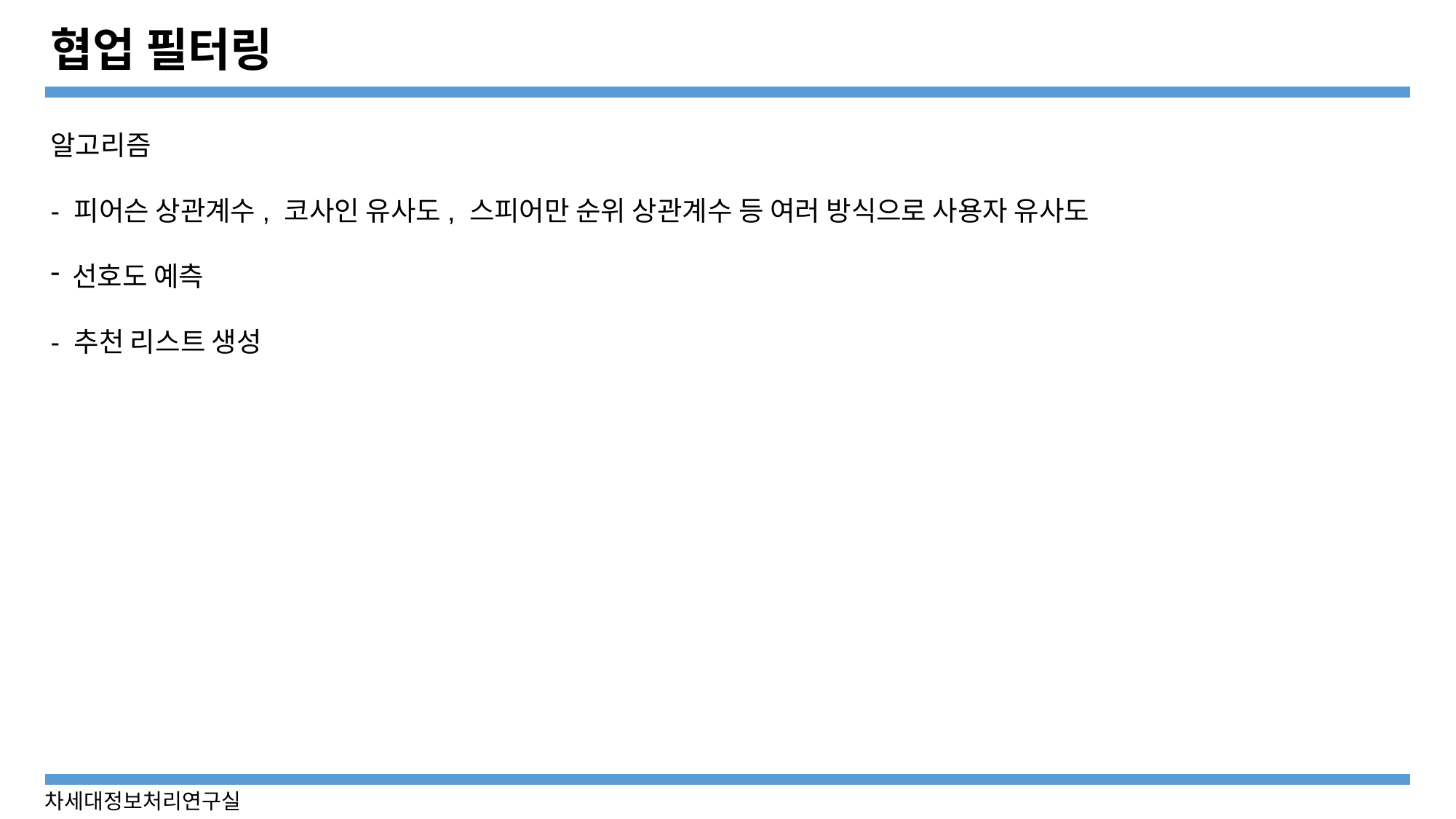

# 협업 필터링
알고리즘

- 피어슨 상관계수, 코사인 유사도, 스피어만 순위 상관계수 등 여러 방식으로 사용자 유사도

선호도 예측

- 추천 리스트 생성

5